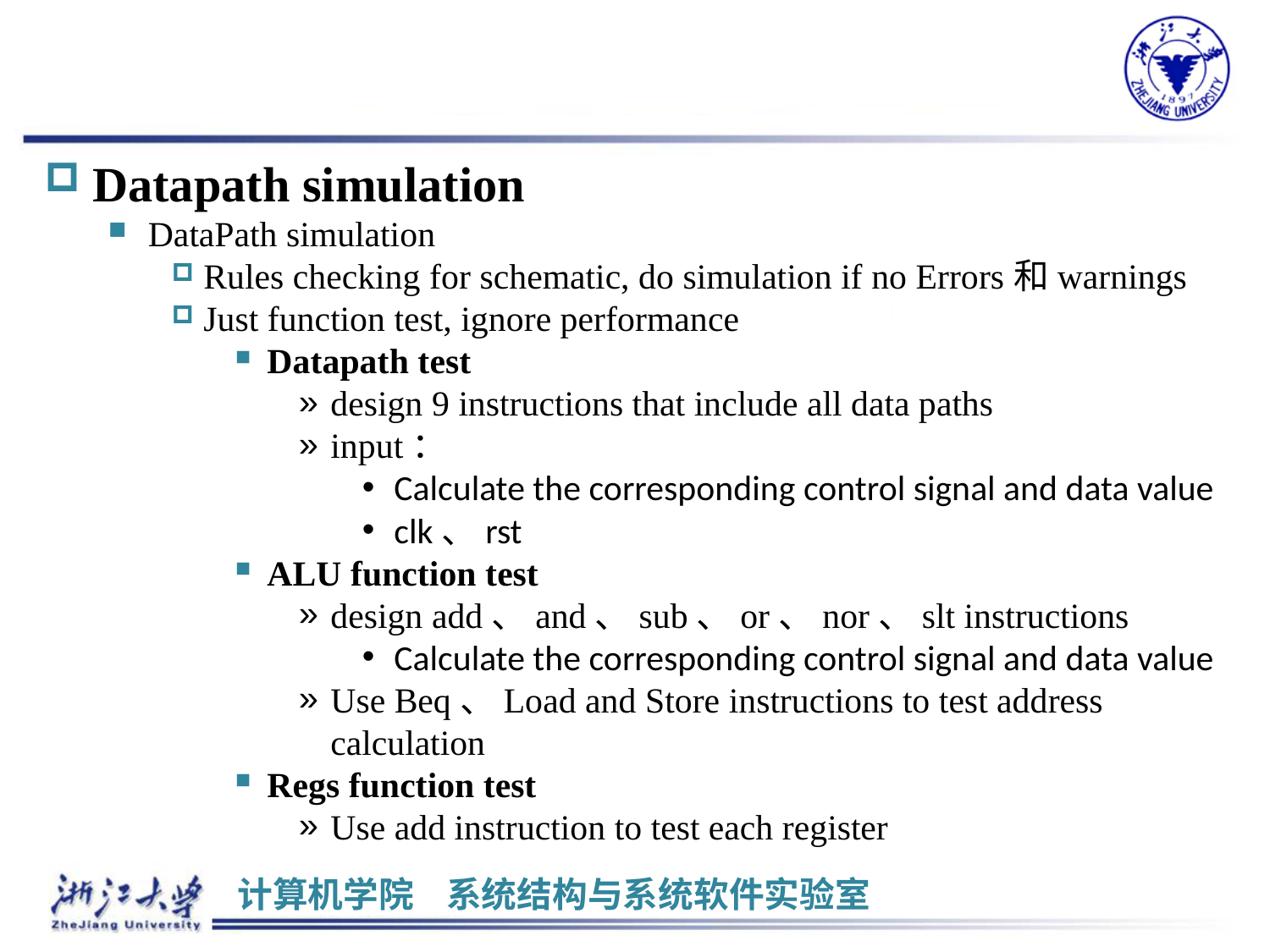

#
Datapath simulation
DataPath simulation
Rules checking for schematic, do simulation if no Errors和warnings
Just function test, ignore performance
Datapath test
design 9 instructions that include all data paths
input：
Calculate the corresponding control signal and data value
clk、rst
ALU function test
design add、and、sub、or、nor、slt instructions
Calculate the corresponding control signal and data value
Use Beq、Load and Store instructions to test address calculation
Regs function test
Use add instruction to test each register